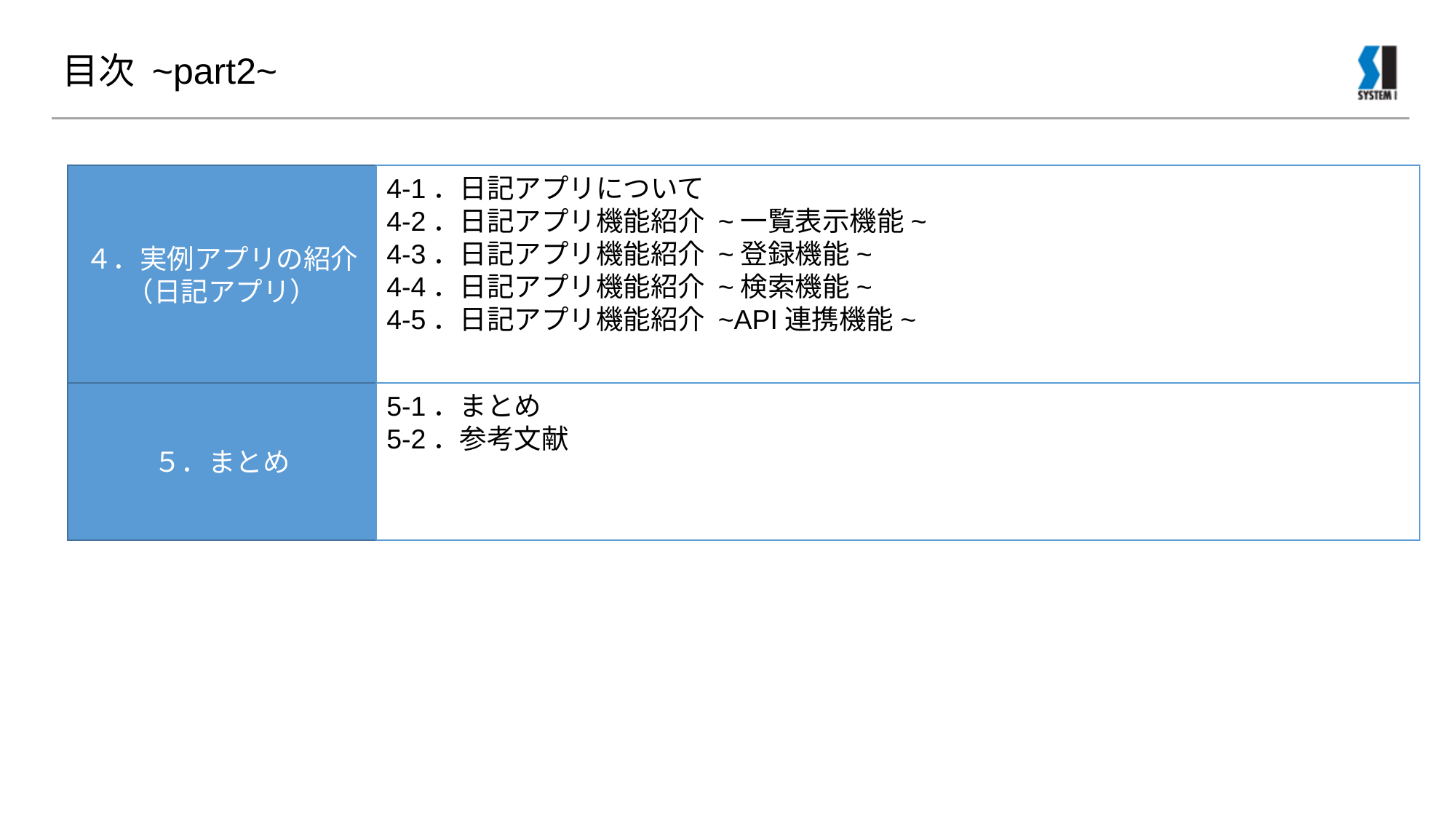

# 目次 ~part2~
４．実例アプリの紹介
（日記アプリ）
4-1．日記アプリについて
4-2．日記アプリ機能紹介 ~一覧表示機能~
4-3．日記アプリ機能紹介 ~登録機能~
4-4．日記アプリ機能紹介 ~検索機能~
4-5．日記アプリ機能紹介 ~API連携機能~

5-1．まとめ
5-2．参考文献

５．まとめ